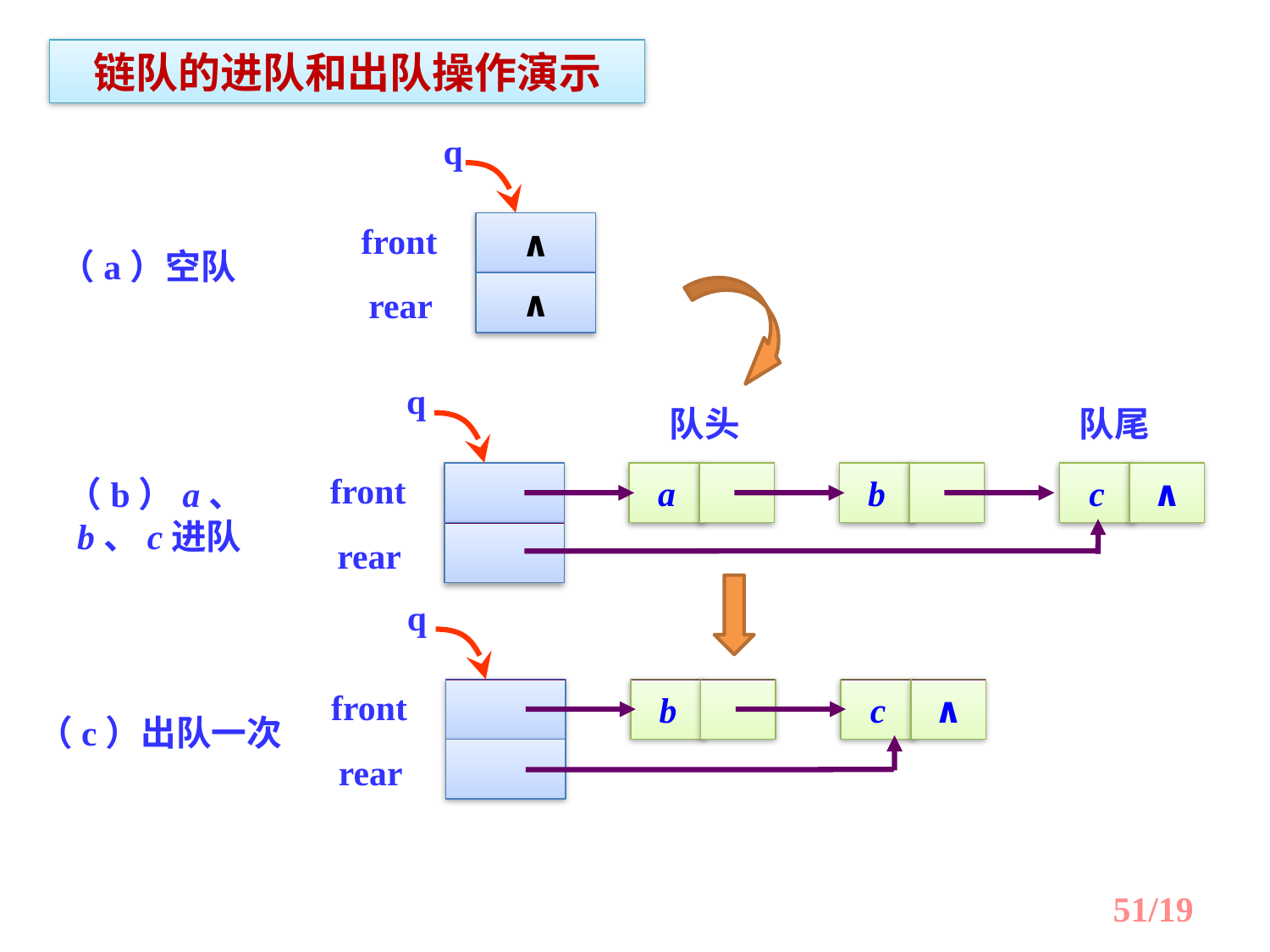

链队的进队和出队操作演示
q

front
∧
（a）空队

q
队头
队尾

front

a

b

c
∧

rear

∧
rear
（b）a、b、c进队

q

front

b

c
∧

rear

（c）出队一次
51/19